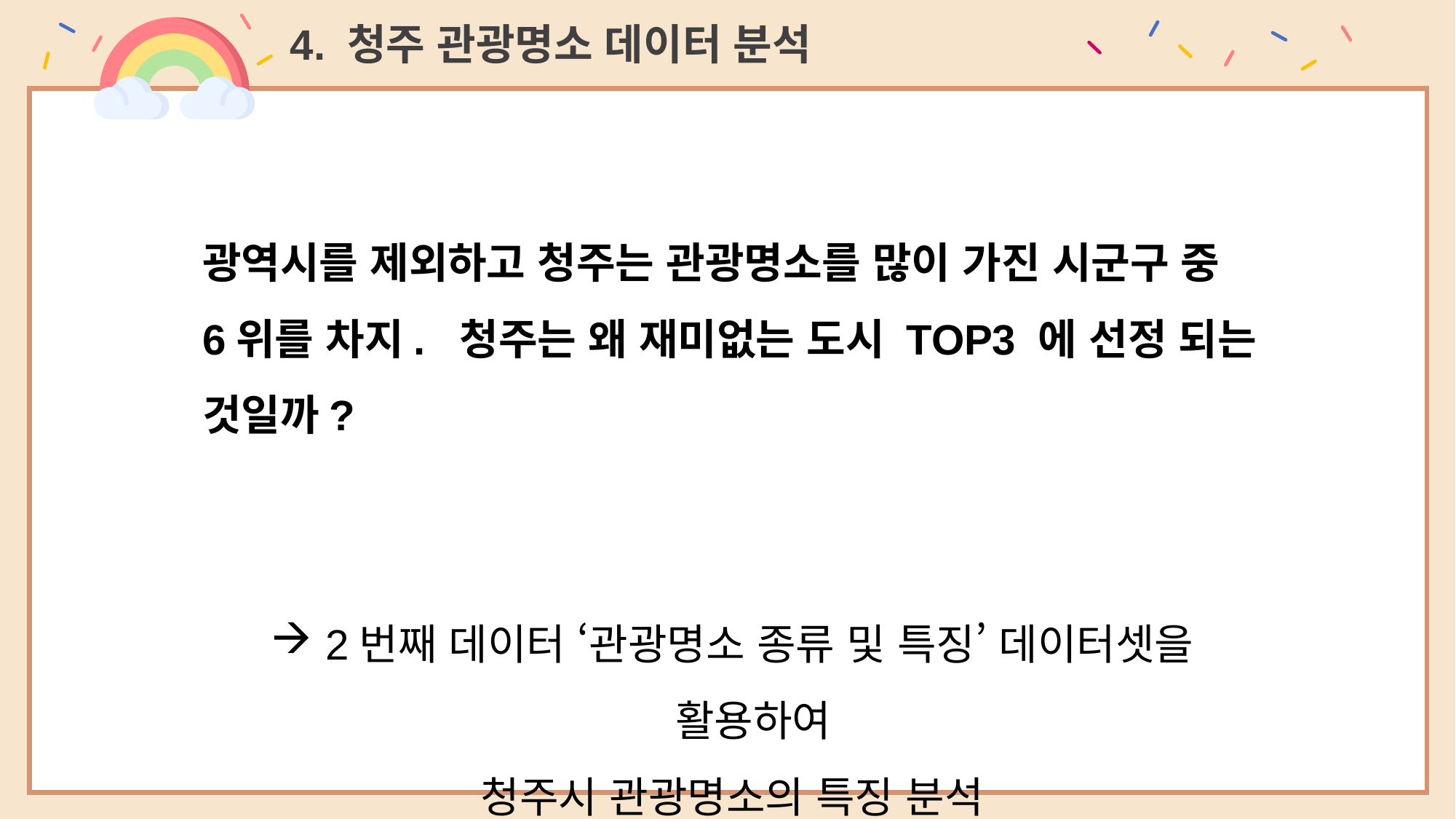

4. 청주 관광명소 데이터 분석

광역시를 제외하고 청주는 관광명소를 많이 가진 시군구 중 6위를 차지.  청주는 왜 재미없는 도시 TOP3 에 선정 되는 것일까?

2번째 데이터 ‘관광명소 종류 및 특징’ 데이터셋을 활용하여
청주시 관광명소의 특징 분석